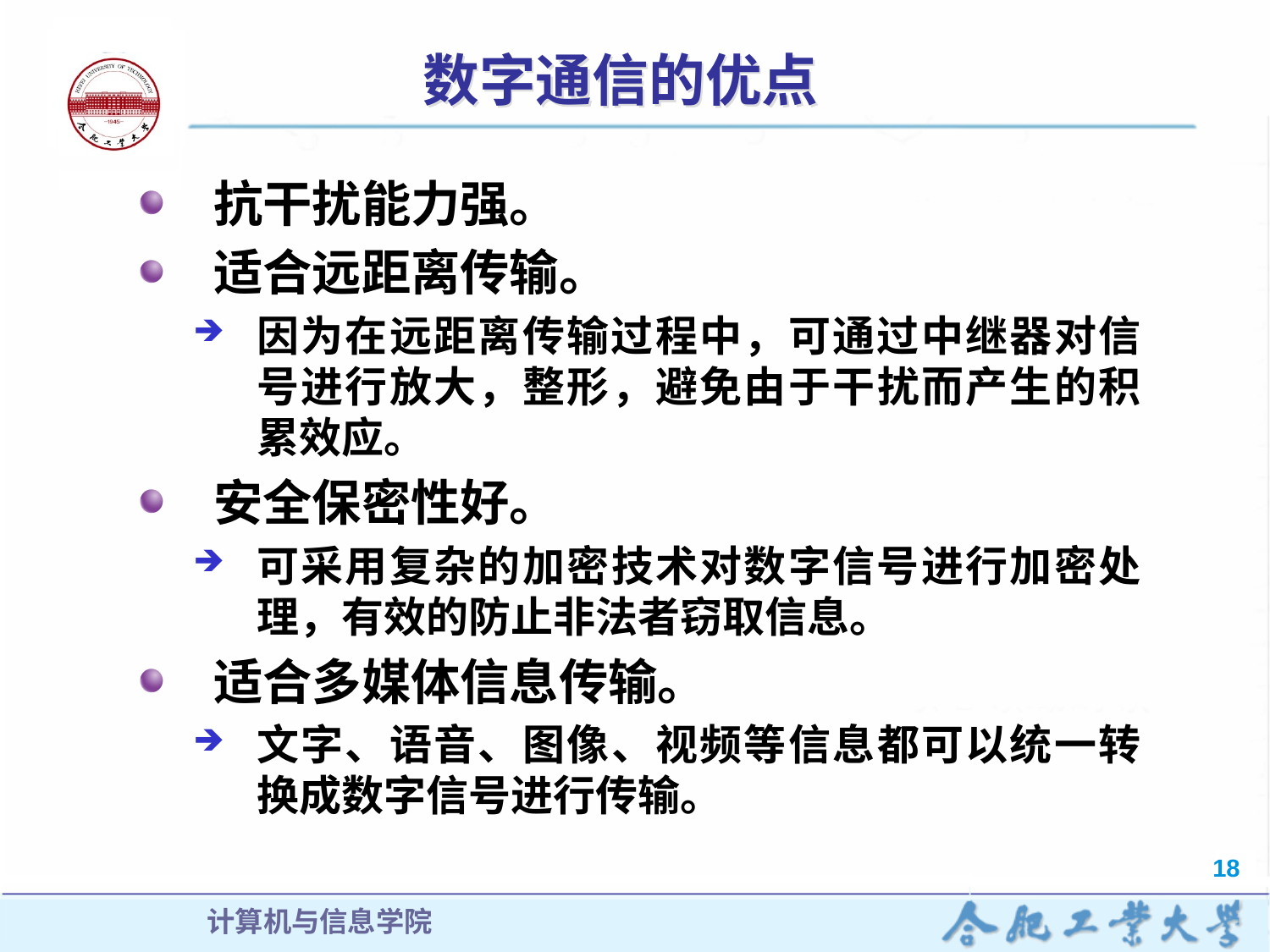

# 数字通信的优点
抗干扰能力强。
适合远距离传输。
因为在远距离传输过程中，可通过中继器对信号进行放大，整形，避免由于干扰而产生的积累效应。
安全保密性好。
可采用复杂的加密技术对数字信号进行加密处理，有效的防止非法者窃取信息。
适合多媒体信息传输。
文字、语音、图像、视频等信息都可以统一转换成数字信号进行传输。